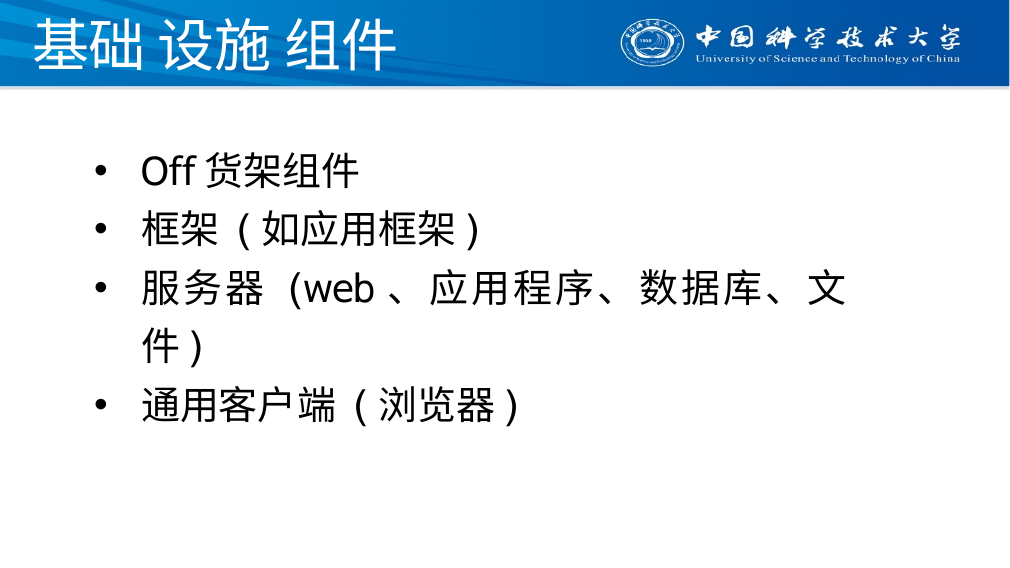

# 基础 设施 组件
Oﬀ货架组件
框架 (如应用框架)
服务器 (web、应用程序、数据库、文件)
通用客户端 (浏览器)